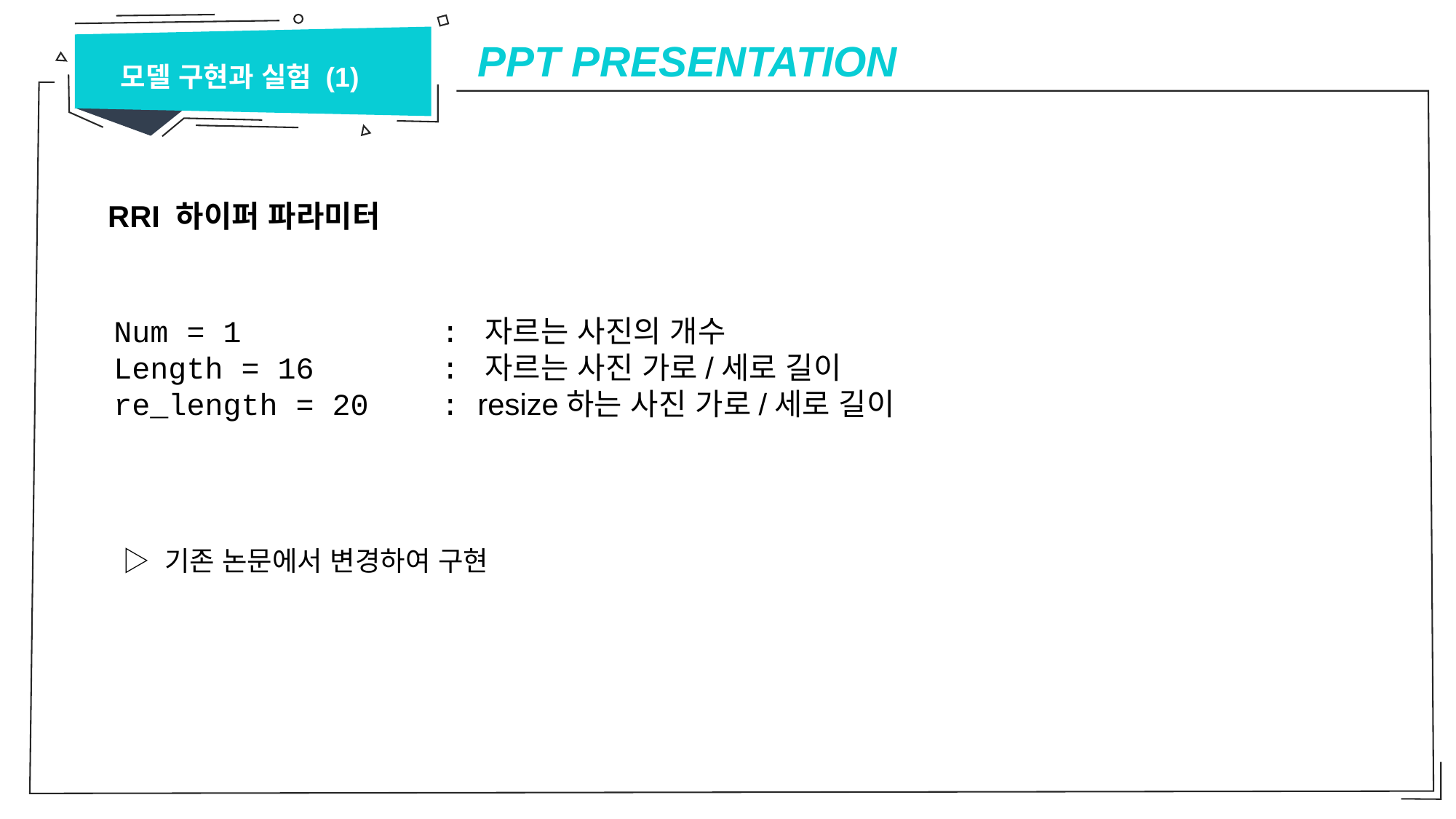

PPT PRESENTATION

모델 구현과 실험 (1)

RRI 하이퍼 파라미터
Num = 1 		: 자르는 사진의 개수
Length = 16 	: 자르는 사진 가로/세로 길이
re_length = 20 	: resize하는 사진 가로/세로 길이

▷ 기존 논문에서 변경하여 구현